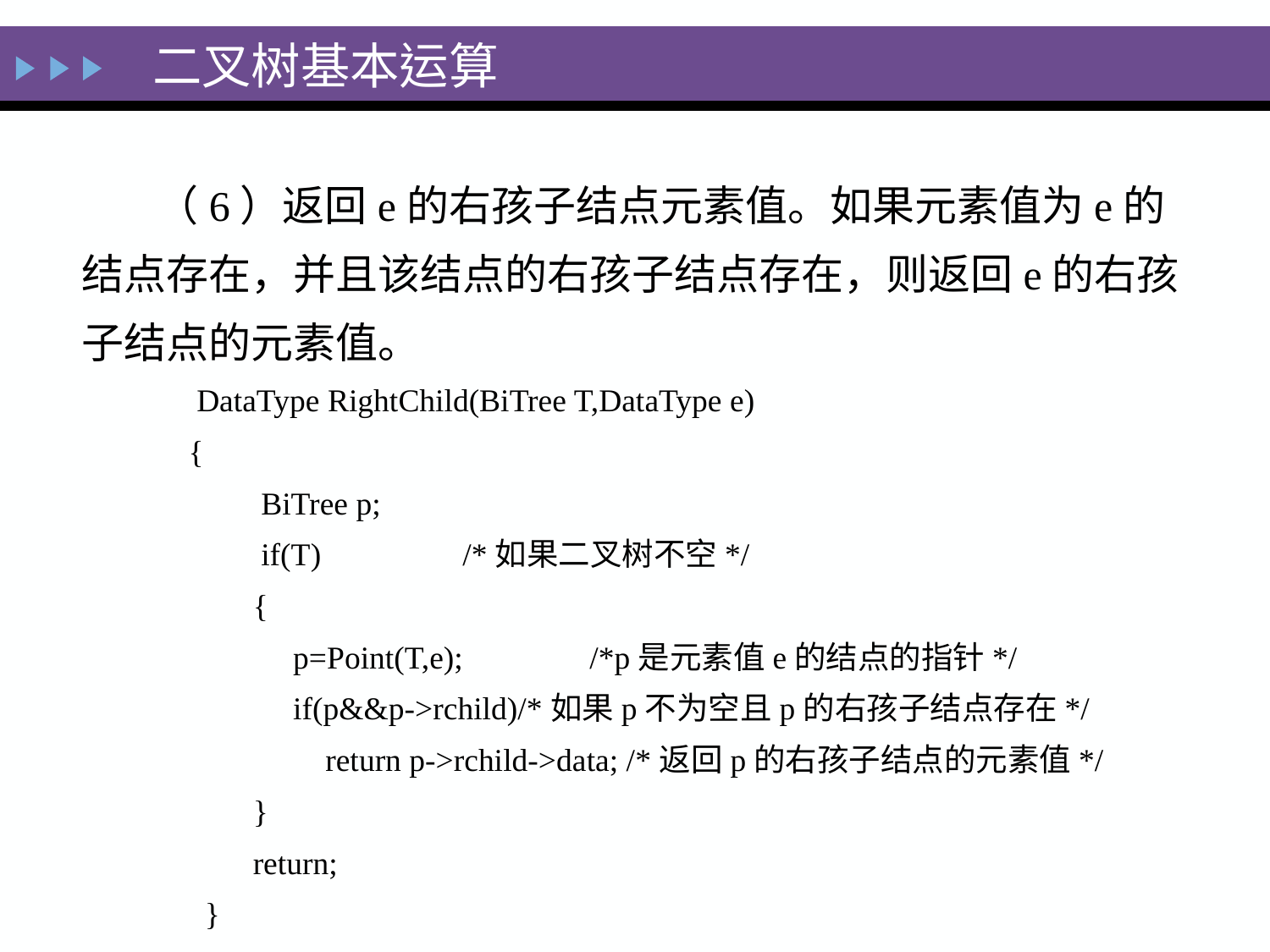

# 二叉树基本运算
（6）返回e的右孩子结点元素值。如果元素值为e的结点存在，并且该结点的右孩子结点存在，则返回e的右孩子结点的元素值。
     DataType RightChild(BiTree T,DataType e)
    {
             BiTree p;
             if(T)		/*如果二叉树不空*/
            {
                 p=Point(T,e); 	/*p是元素值e的结点的指针*/
                 if(p&&p->rchild)/*如果p不为空且p的右孩子结点存在*/
                     return p->rchild->data; /*返回p的右孩子结点的元素值*/
            }
            return;
      }